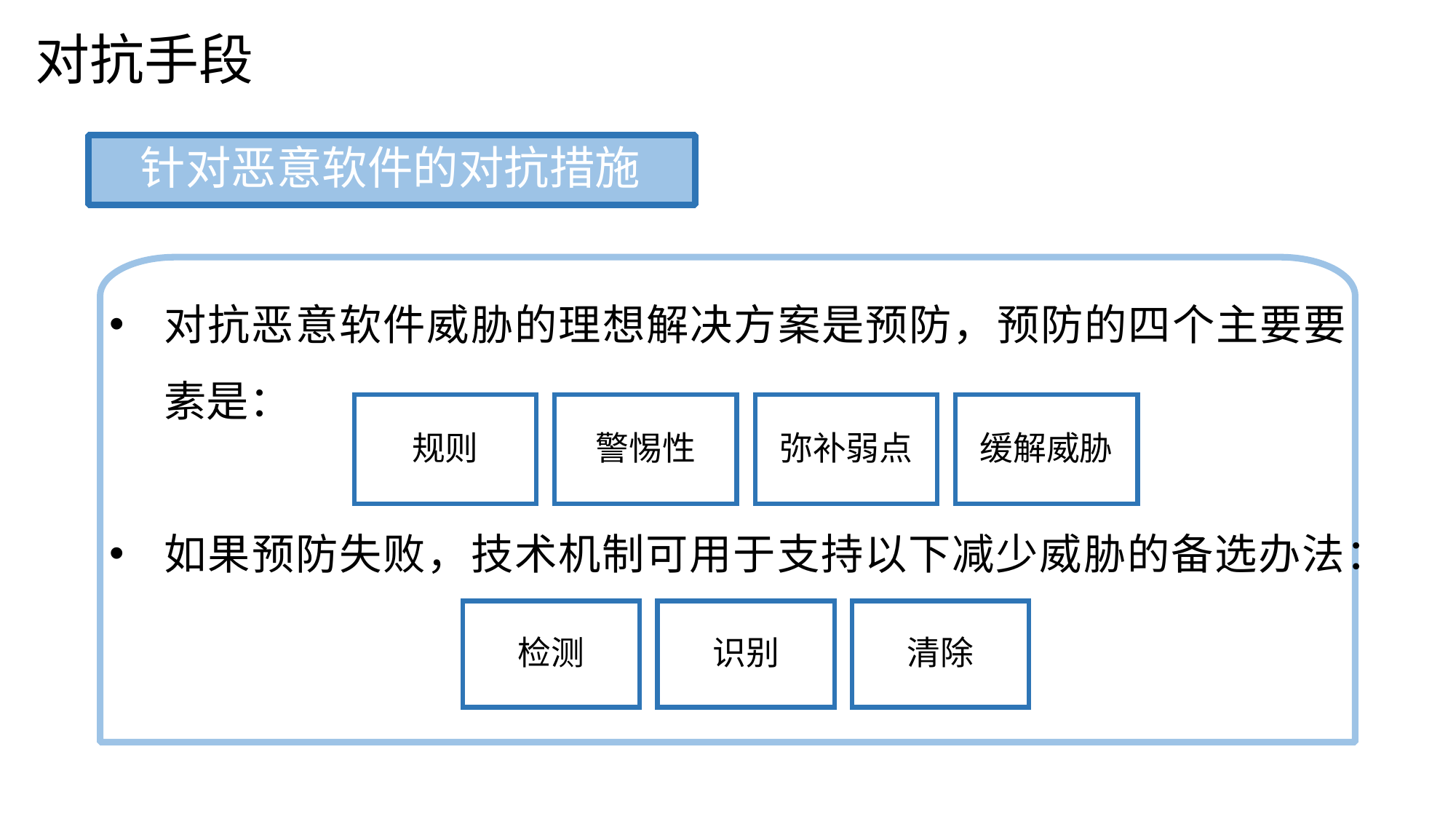

对抗手段

针对恶意软件的对抗措施
对抗恶意软件威胁的理想解决方案是预防，预防的四个主要要素是：

如果预防失败，技术机制可用于支持以下减少威胁的备选办法：

规则
警惕性
弥补弱点
缓解威胁
检测
识别
清除